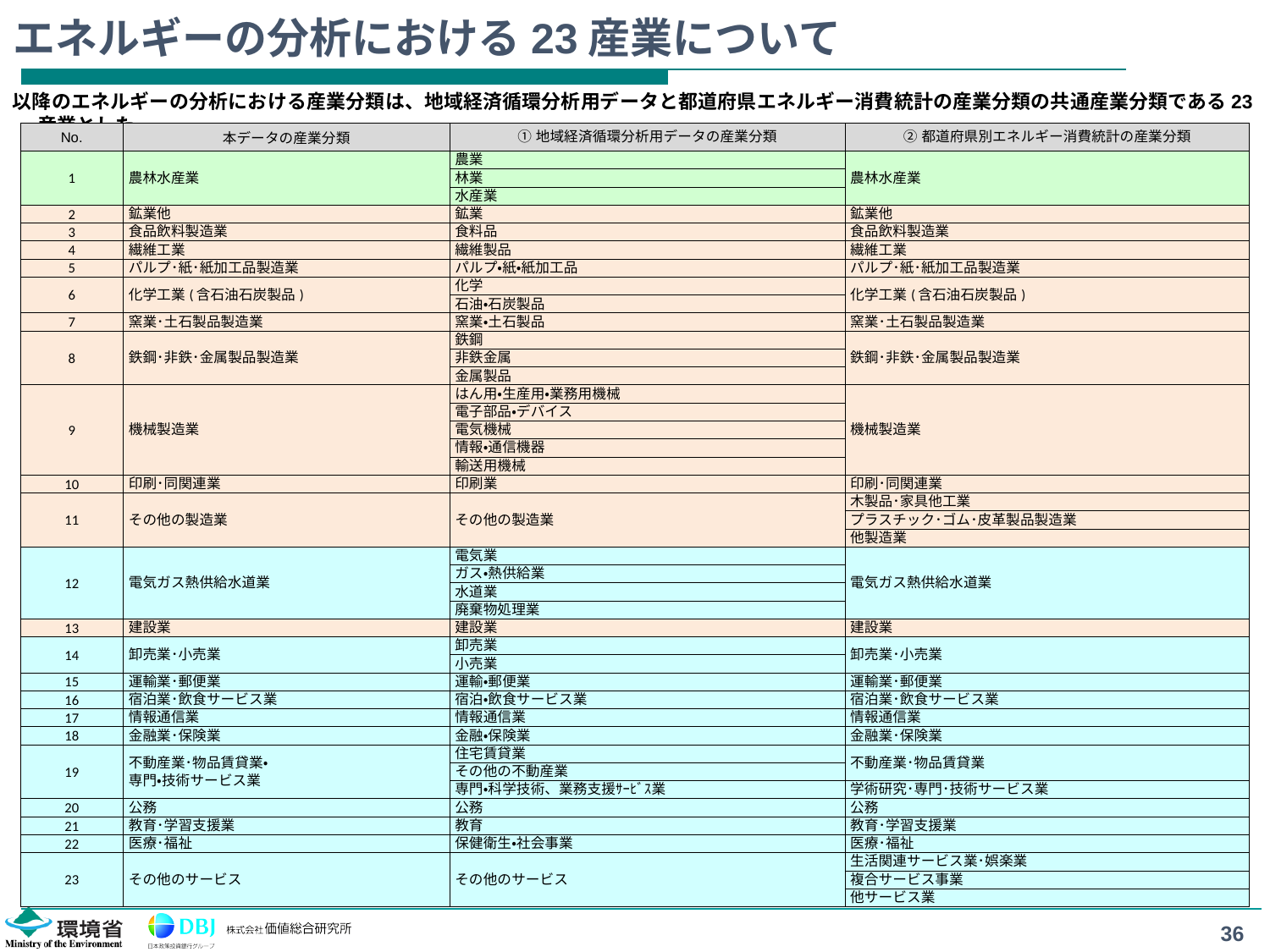

# エネルギーの分析における23産業について
以降のエネルギーの分析における産業分類は、地域経済循環分析用データと都道府県エネルギー消費統計の産業分類の共通産業分類である23産業とした。
| No. | 本データの産業分類 | ①地域経済循環分析用データの産業分類 | ②都道府県別エネルギー消費統計の産業分類 |
| --- | --- | --- | --- |
| 1 | 農林水産業 | 農業 | 農林水産業 |
|  |  | 林業 |  |
|  |  | 水産業 |  |
| 2 | 鉱業他 | 鉱業 | 鉱業他 |
| 3 | 食品飲料製造業 | 食料品 | 食品飲料製造業 |
| 4 | 繊維工業 | 繊維製品 | 繊維工業 |
| 5 | パルプ･紙･紙加工品製造業 | パルプ・紙・紙加工品 | パルプ･紙･紙加工品製造業 |
| 6 | 化学工業(含石油石炭製品) | 化学 | 化学工業(含石油石炭製品) |
|  |  | 石油・石炭製品 |  |
| 7 | 窯業･土石製品製造業 | 窯業・土石製品 | 窯業･土石製品製造業 |
| 8 | 鉄鋼･非鉄･金属製品製造業 | 鉄鋼 | 鉄鋼･非鉄･金属製品製造業 |
|  |  | 非鉄金属 |  |
|  |  | 金属製品 |  |
| 9 | 機械製造業 | はん用・生産用・業務用機械 | 機械製造業 |
|  |  | 電子部品・デバイス |  |
|  |  | 電気機械 |  |
|  |  | 情報・通信機器 |  |
|  |  | 輸送用機械 |  |
| 10 | 印刷･同関連業 | 印刷業 | 印刷･同関連業 |
| 11 | その他の製造業 | その他の製造業 | 木製品･家具他工業 |
|  |  |  | プラスチック･ゴム･皮革製品製造業 |
|  |  |  | 他製造業 |
| 12 | 電気ガス熱供給水道業 | 電気業 | 電気ガス熱供給水道業 |
|  |  | ガス・熱供給業 |  |
|  |  | 水道業 |  |
|  |  | 廃棄物処理業 |  |
| 13 | 建設業 | 建設業 | 建設業 |
| 14 | 卸売業･小売業 | 卸売業 | 卸売業･小売業 |
|  |  | 小売業 |  |
| 15 | 運輸業･郵便業 | 運輸・郵便業 | 運輸業･郵便業 |
| 16 | 宿泊業･飲食サービス業 | 宿泊・飲食サービス業 | 宿泊業･飲食サービス業 |
| 17 | 情報通信業 | 情報通信業 | 情報通信業 |
| 18 | 金融業･保険業 | 金融・保険業 | 金融業･保険業 |
| 19 | 不動産業･物品賃貸業・ 専門・技術サービス業 | 住宅賃貸業 | 不動産業･物品賃貸業 |
|  |  | その他の不動産業 |  |
|  |  | 専門・科学技術、業務支援ｻｰﾋﾞｽ業 | 学術研究･専門･技術サービス業 |
| 20 | 公務 | 公務 | 公務 |
| 21 | 教育･学習支援業 | 教育 | 教育･学習支援業 |
| 22 | 医療･福祉 | 保健衛生・社会事業 | 医療･福祉 |
| 23 | その他のサービス | その他のサービス | 生活関連サービス業･娯楽業 |
|  |  |  | 複合サービス事業 |
|  |  |  | 他サービス業 |
36